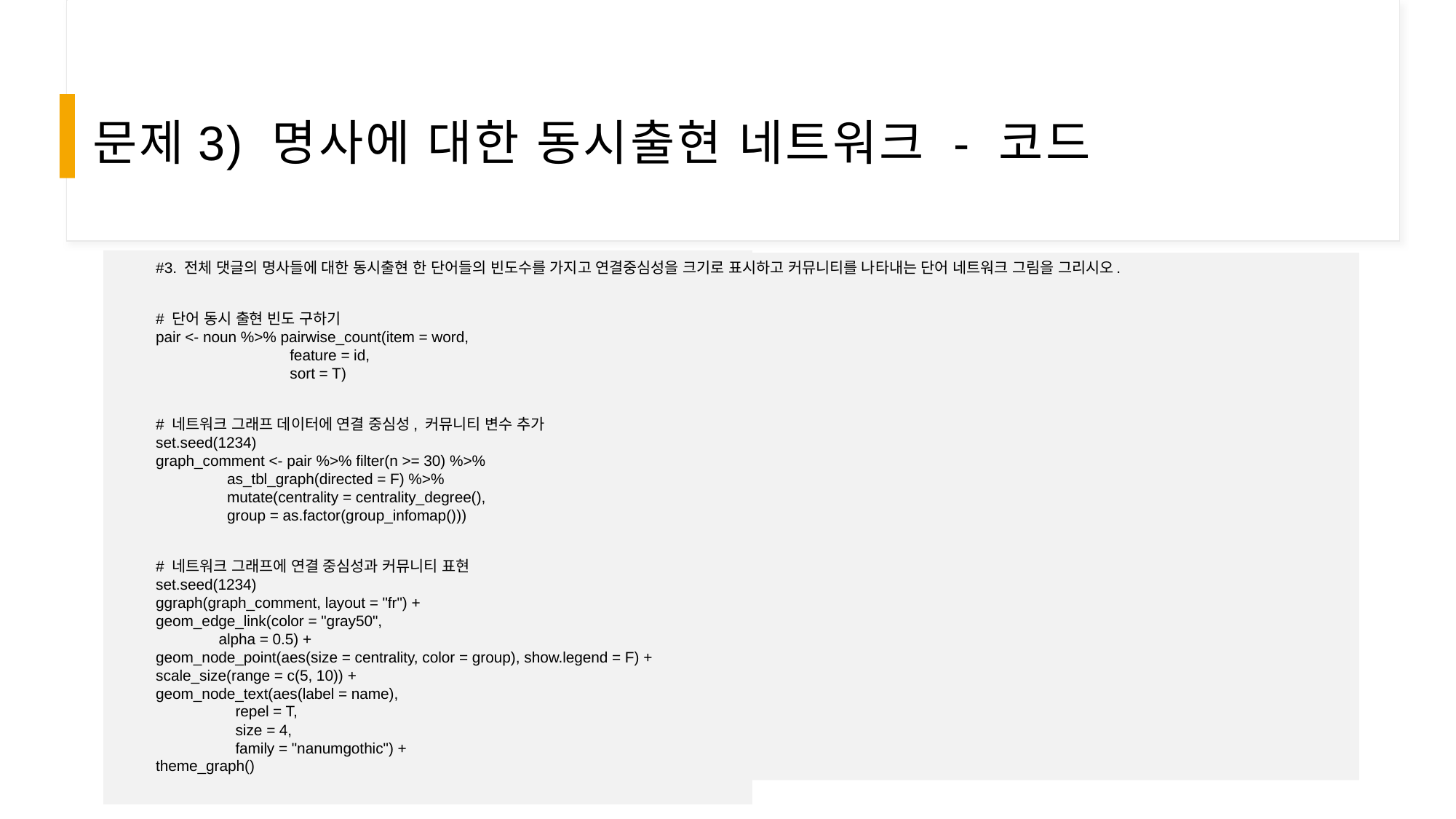

# 문제3) 명사에 대한 동시출현 네트워크 - 코드

#3. 전체 댓글의 명사들에 대한 동시출현 한 단어들의 빈도수를 가지고 연결중심성을 크기로 표시하고 커뮤니티를 나타내는 단어 네트워크 그림을 그리시오.

# 단어 동시 출현 빈도 구하기
pair <- noun %>% pairwise_count(item = word,
                                feature = id,
                                sort = T)

# 네트워크 그래프 데이터에 연결 중심성, 커뮤니티 변수 추가
set.seed(1234)
graph_comment <- pair %>% filter(n >= 30) %>%
                 as_tbl_graph(directed = F) %>%
                 mutate(centrality = centrality_degree(),
                 group = as.factor(group_infomap()))

# 네트워크 그래프에 연결 중심성과 커뮤니티 표현
set.seed(1234)
ggraph(graph_comment, layout = "fr") +
geom_edge_link(color = "gray50",
               alpha = 0.5) +
geom_node_point(aes(size = centrality, color = group), show.legend = F) +
scale_size(range = c(5, 10)) +
geom_node_text(aes(label = name),
                   repel = T,
                   size = 4,
                   family = "nanumgothic") +
theme_graph()